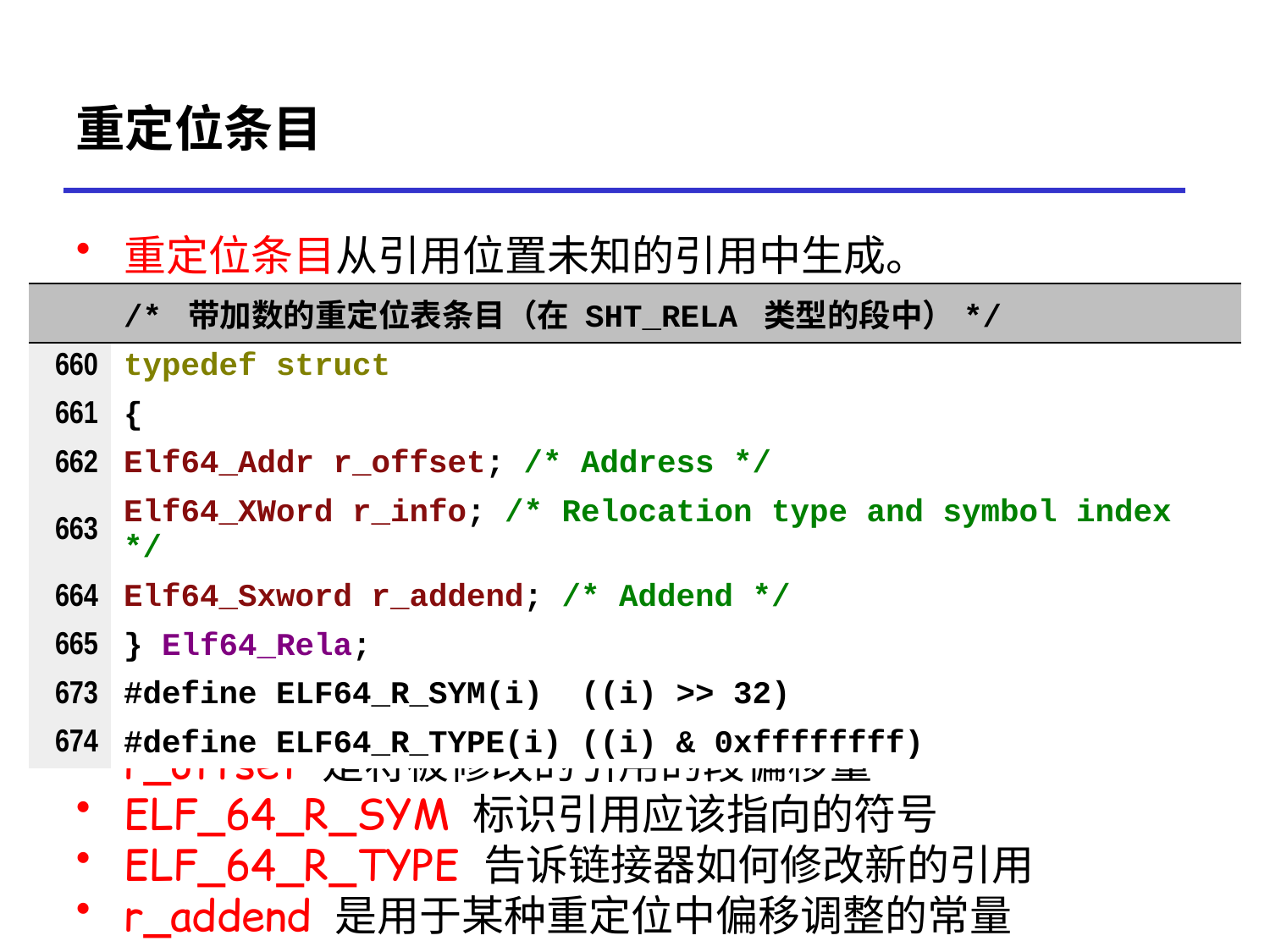

# 重定位条目
重定位条目从引用位置未知的引用中生成。

r_offset 是将被修改的引用的段偏移量
ELF_64_R_SYM 标识引用应该指向的符号
ELF_64_R_TYPE 告诉链接器如何修改新的引用
r_addend 是用于某种重定位中偏移调整的常量
|  | /\* 带加数的重定位表条目（在 SHT\_RELA 类型的段中）\*/ |
| --- | --- |
| 660 | typedef struct |
| 661 | { |
| 662 | Elf64\_Addr r\_offset; /\* Address \*/ |
| 663 | Elf64\_XWord r\_info; /\* Relocation type and symbol index \*/ |
| 664 | Elf64\_Sxword r\_addend; /\* Addend \*/ |
| 665 | } Elf64\_Rela; |
| 673 | #define ELF64\_R\_SYM(i) ((i) >> 32) |
| 674 | #define ELF64\_R\_TYPE(i) ((i) & 0xffffffff) |